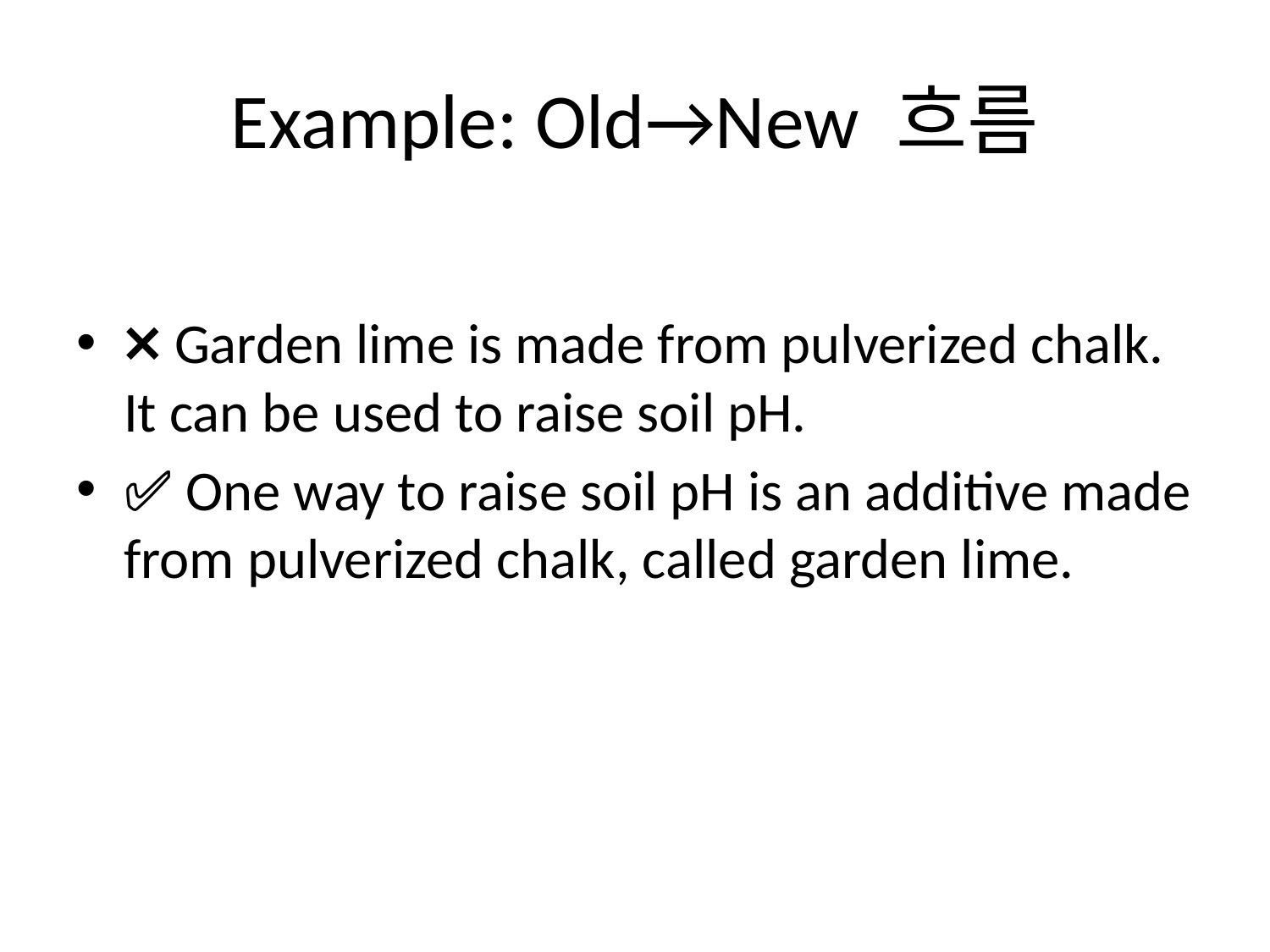

# Example: Old→New 흐름

❌ Garden lime is made from pulverized chalk. It can be used to raise soil pH.
✅ One way to raise soil pH is an additive made from pulverized chalk, called garden lime.